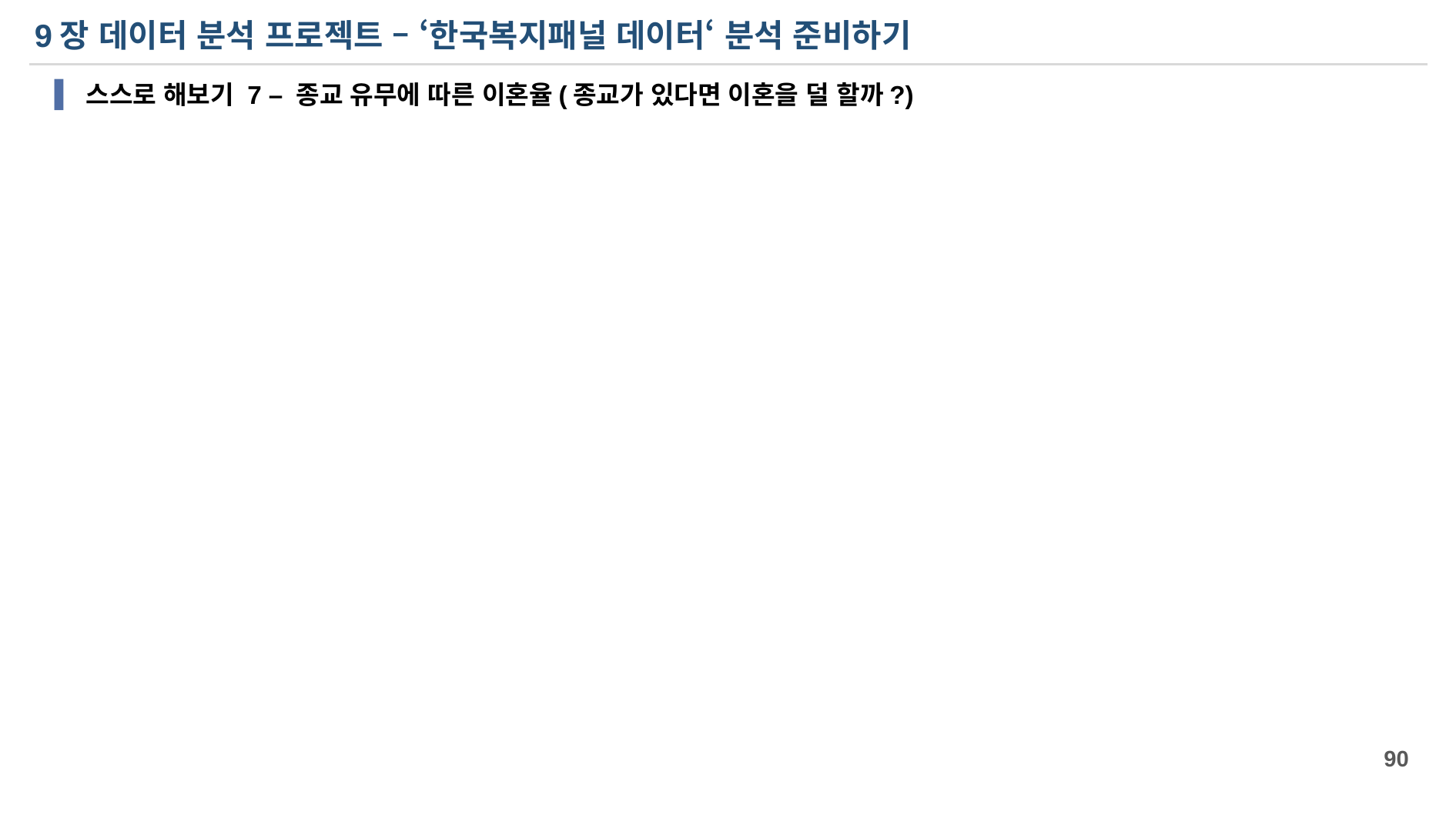

# 9장 데이터 분석 프로젝트 – ‘한국복지패널 데이터‘ 분석 준비하기
스스로 해보기 7 – 종교 유무에 따른 이혼율(종교가 있다면 이혼을 덜 할까?)
90